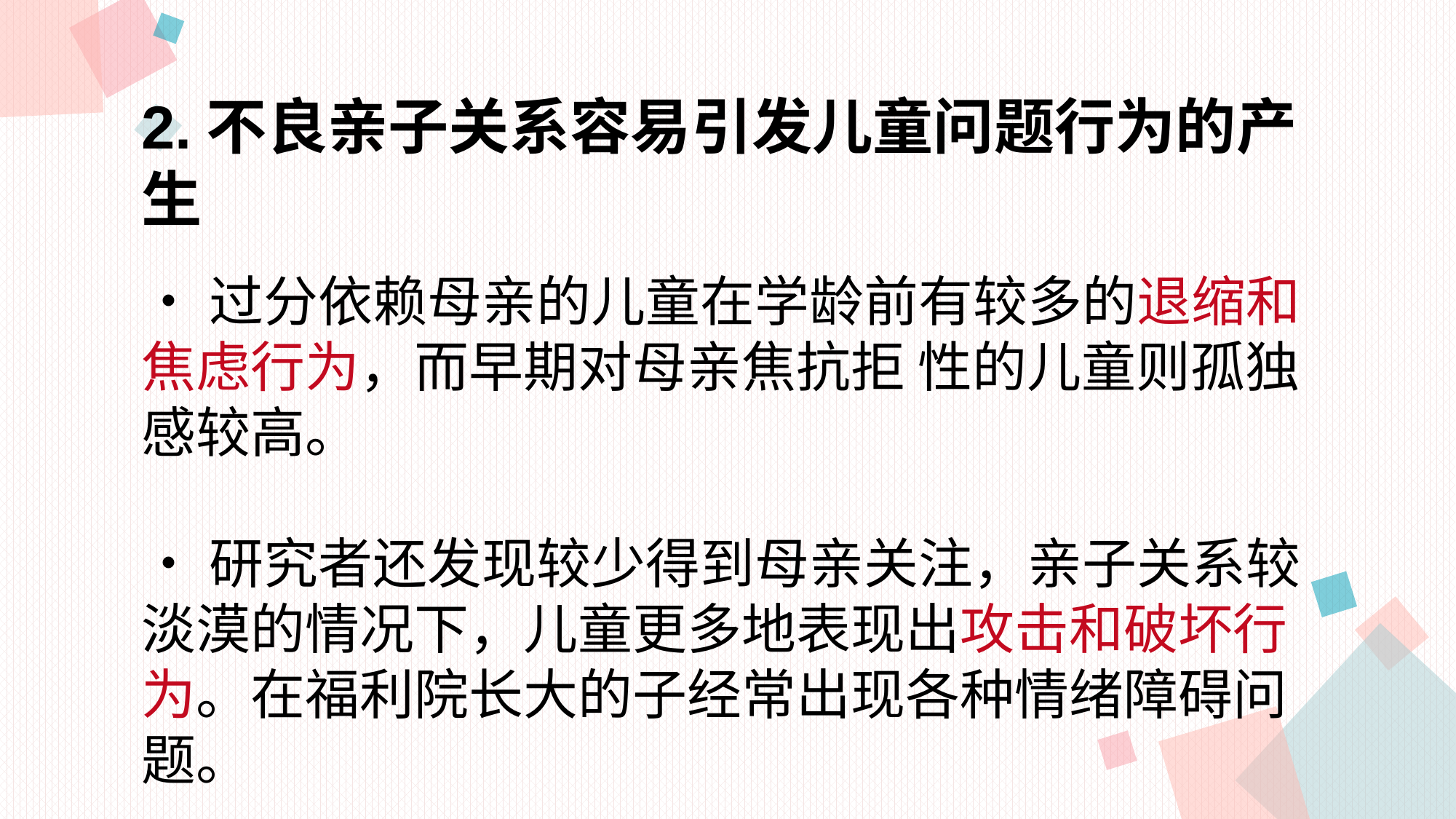

2.不良亲子关系容易引发儿童问题行为的产生

•过分依赖母亲的儿童在学龄前有较多的退缩和焦虑行为，而早期对母亲焦抗拒 性的儿童则孤独感较高。

•研究者还发现较少得到母亲关注，亲子关系较淡漠的情况下，儿童更多地表现出攻击和破坏行为。在福利院长大的子经常出现各种情绪障碍问题。